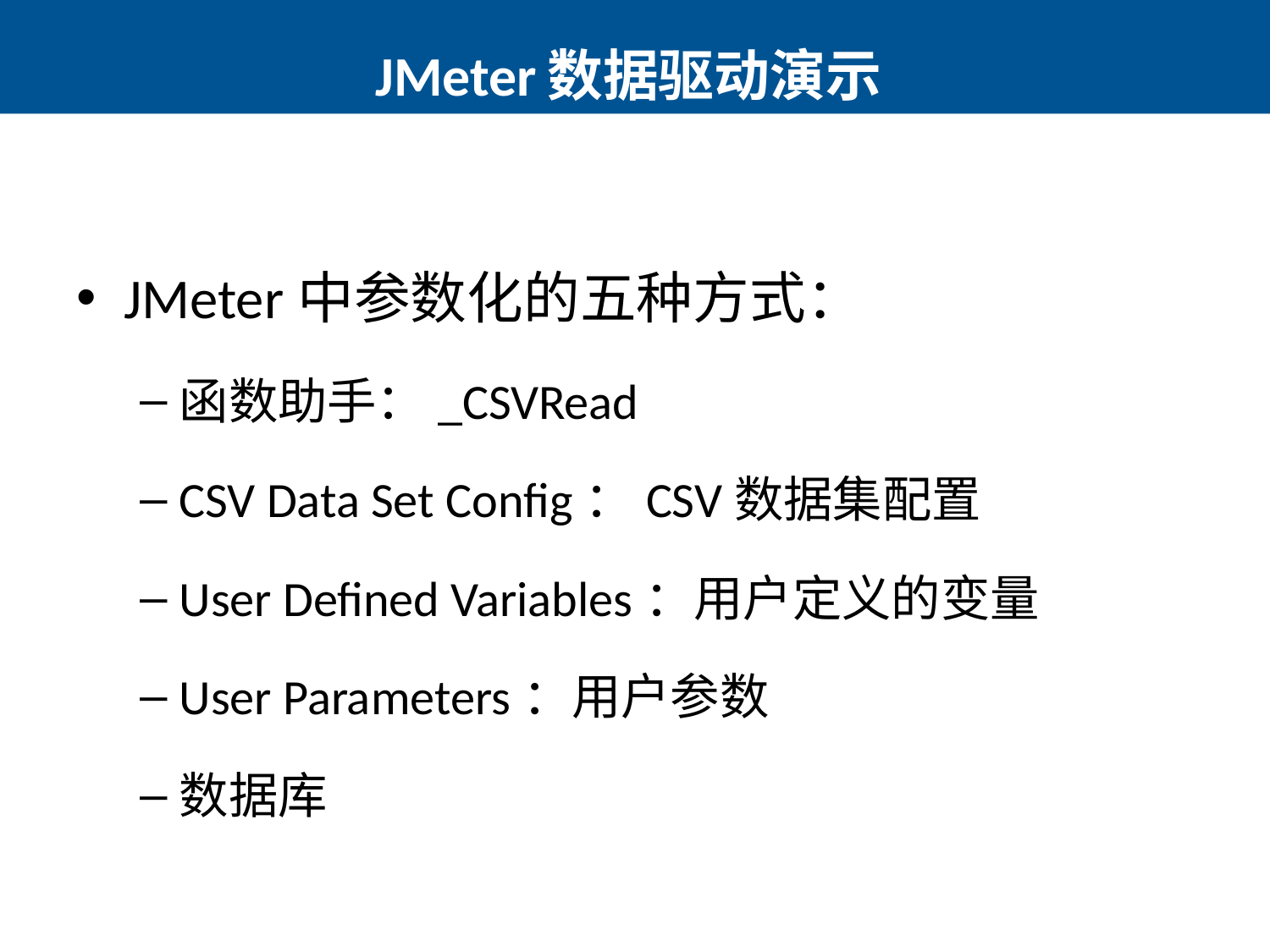

# JMeter数据驱动演示
JMeter中参数化的五种方式：
函数助手：_CSVRead
CSV Data Set Config：CSV数据集配置
User Defined Variables：用户定义的变量
User Parameters：用户参数
数据库